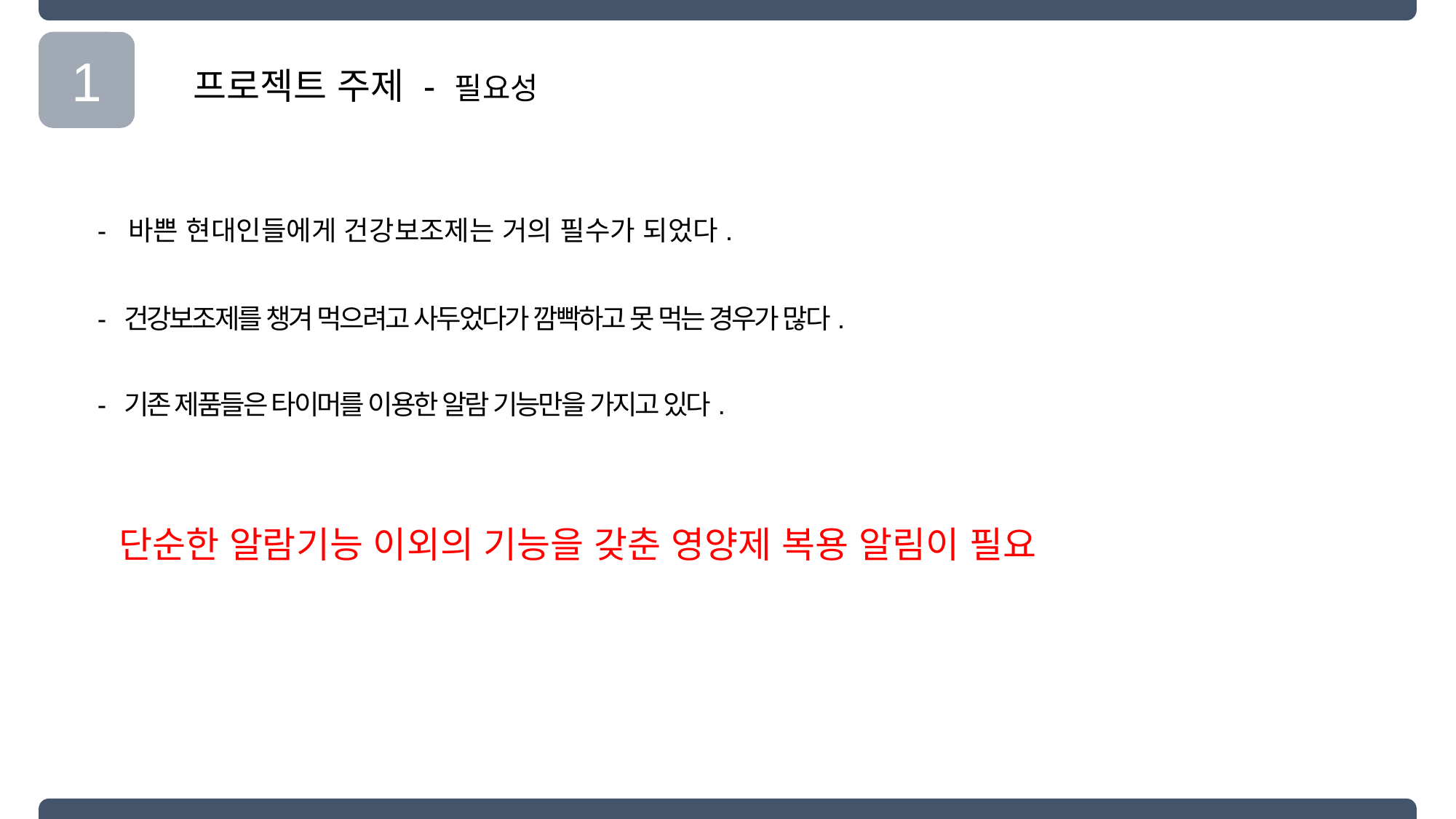

1
프로젝트 주제 - 필요성
-  바쁜 현대인들에게 건강보조제는 거의 필수가 되었다.
-  건강보조제를 챙겨 먹으려고 사두었다가 깜빡하고 못 먹는 경우가 많다.
-  기존 제품들은 타이머를 이용한 알람 기능만을 가지고 있다.
단순한 알람기능 이외의 기능을 갖춘 영양제 복용 알림이 필요